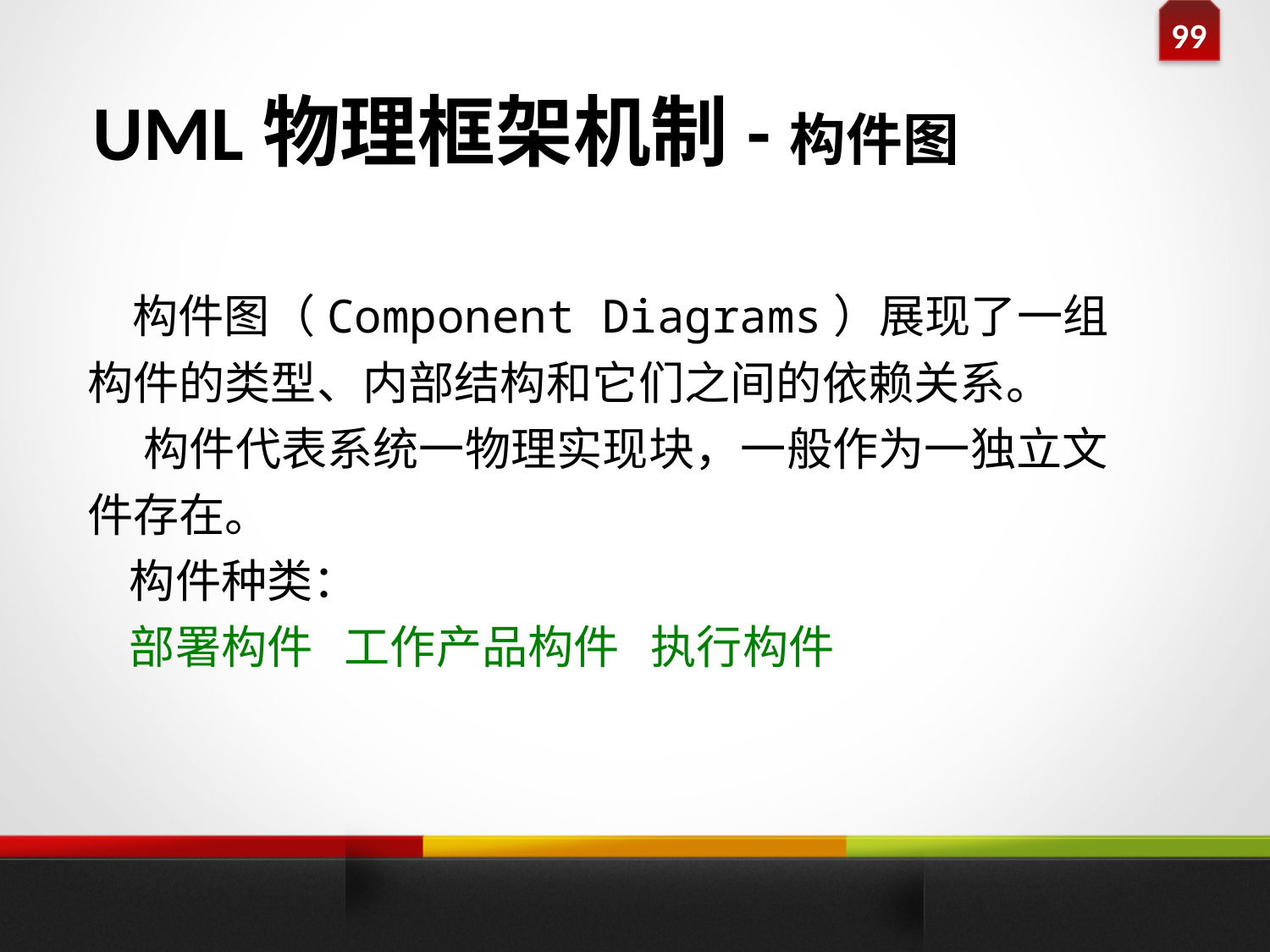

UML物理框架机制-构件图
   构件图（Component Diagrams）展现了一组构件的类型、内部结构和它们之间的依赖关系。
　 构件代表系统一物理实现块，一般作为一独立文件存在。
   构件种类：
   部署构件   工作产品构件   执行构件